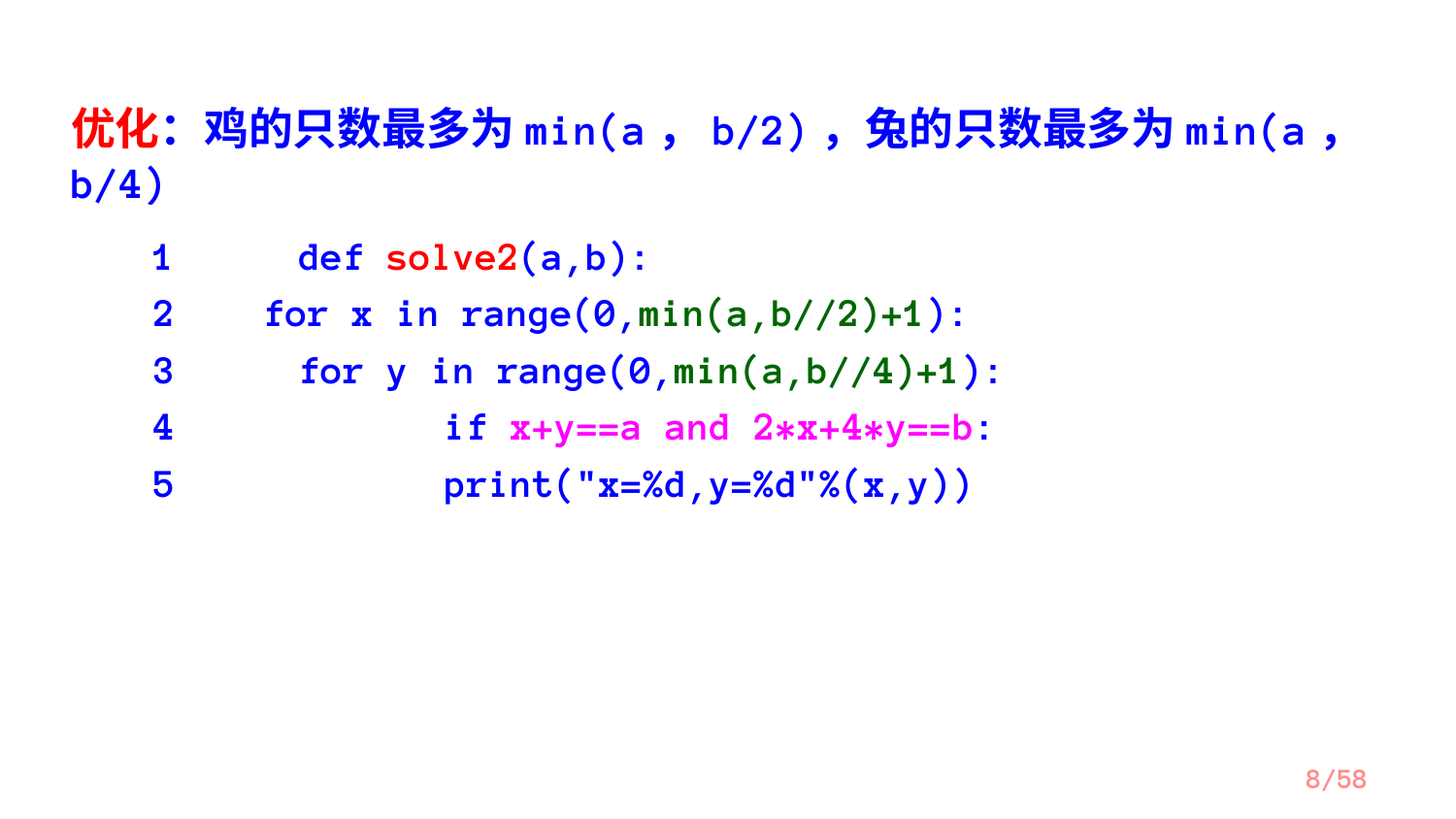

优化：鸡的只数最多为min(a，b/2)，兔的只数最多为min(a，b/4)
1	def solve2(a,b):
2    for x in range(0,min(a,b//2)+1):
3     	for y in range(0,min(a,b//4)+1):
4        	if x+y==a and 2*x+4*y==b:
5          	print("x=%d,y=%d"%(x,y))
8/58